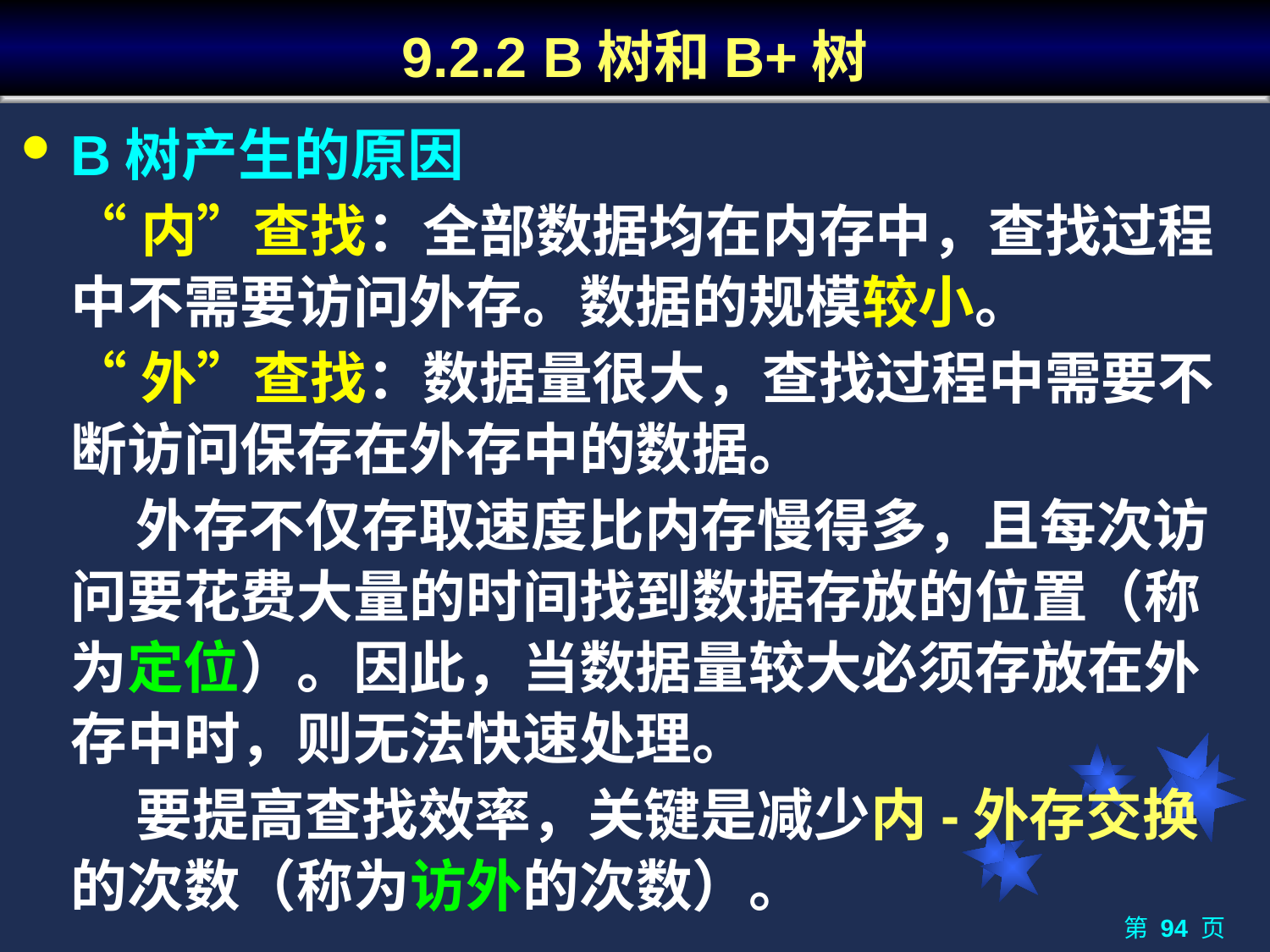

# 9.2.2 B树和B+树
B树产生的原因
	“内”查找：全部数据均在内存中，查找过程中不需要访问外存。数据的规模较小。
	“外”查找：数据量很大，查找过程中需要不断访问保存在外存中的数据。
	    外存不仅存取速度比内存慢得多，且每次访问要花费大量的时间找到数据存放的位置（称为定位）。因此，当数据量较大必须存放在外存中时，则无法快速处理。
	    要提高查找效率，关键是减少内-外存交换的次数（称为访外的次数）。
第 94 页